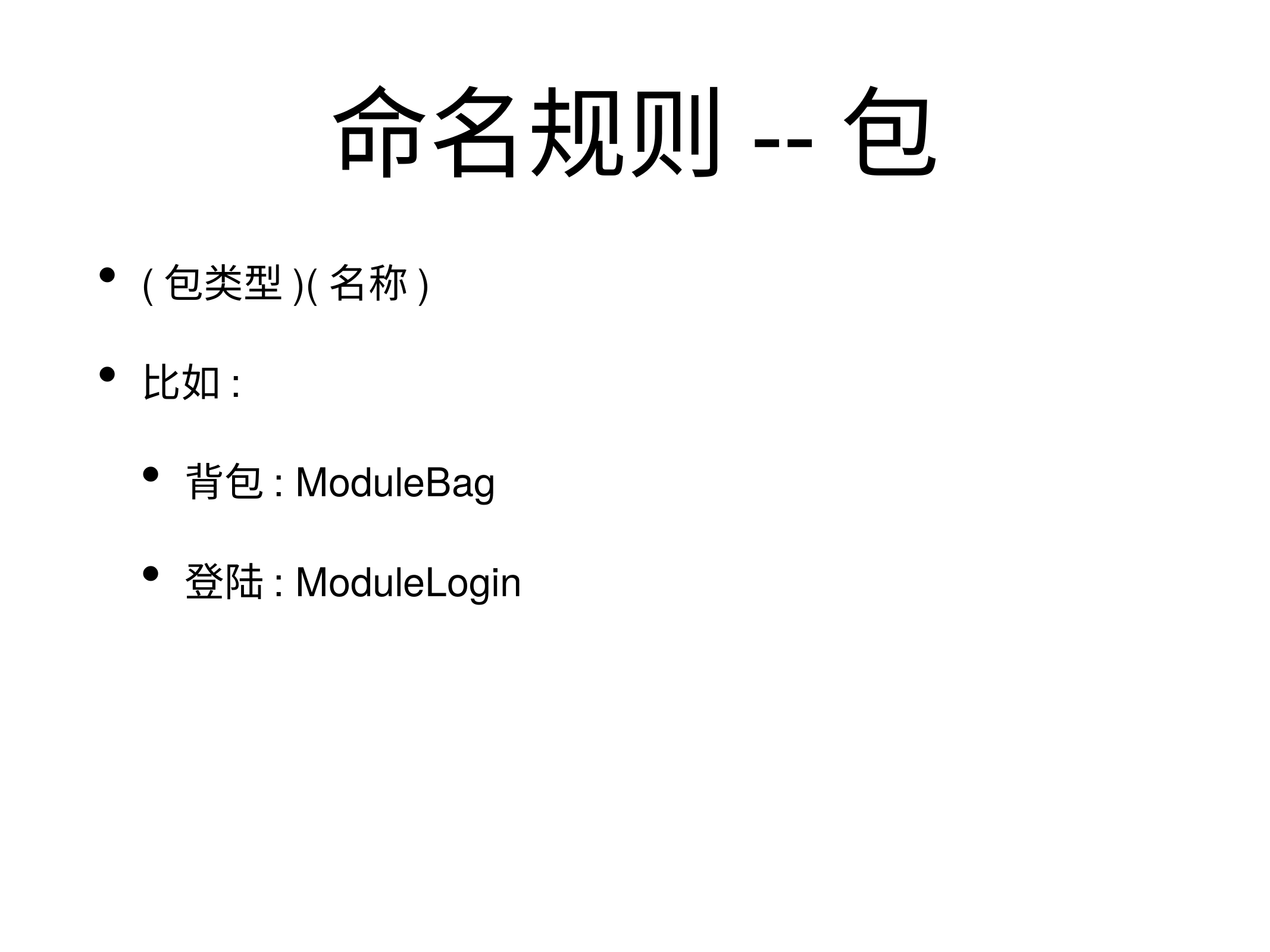

# 命名规则--包
(包类型)(名称)
比如:
背包: ModuleBag
登陆: ModuleLogin